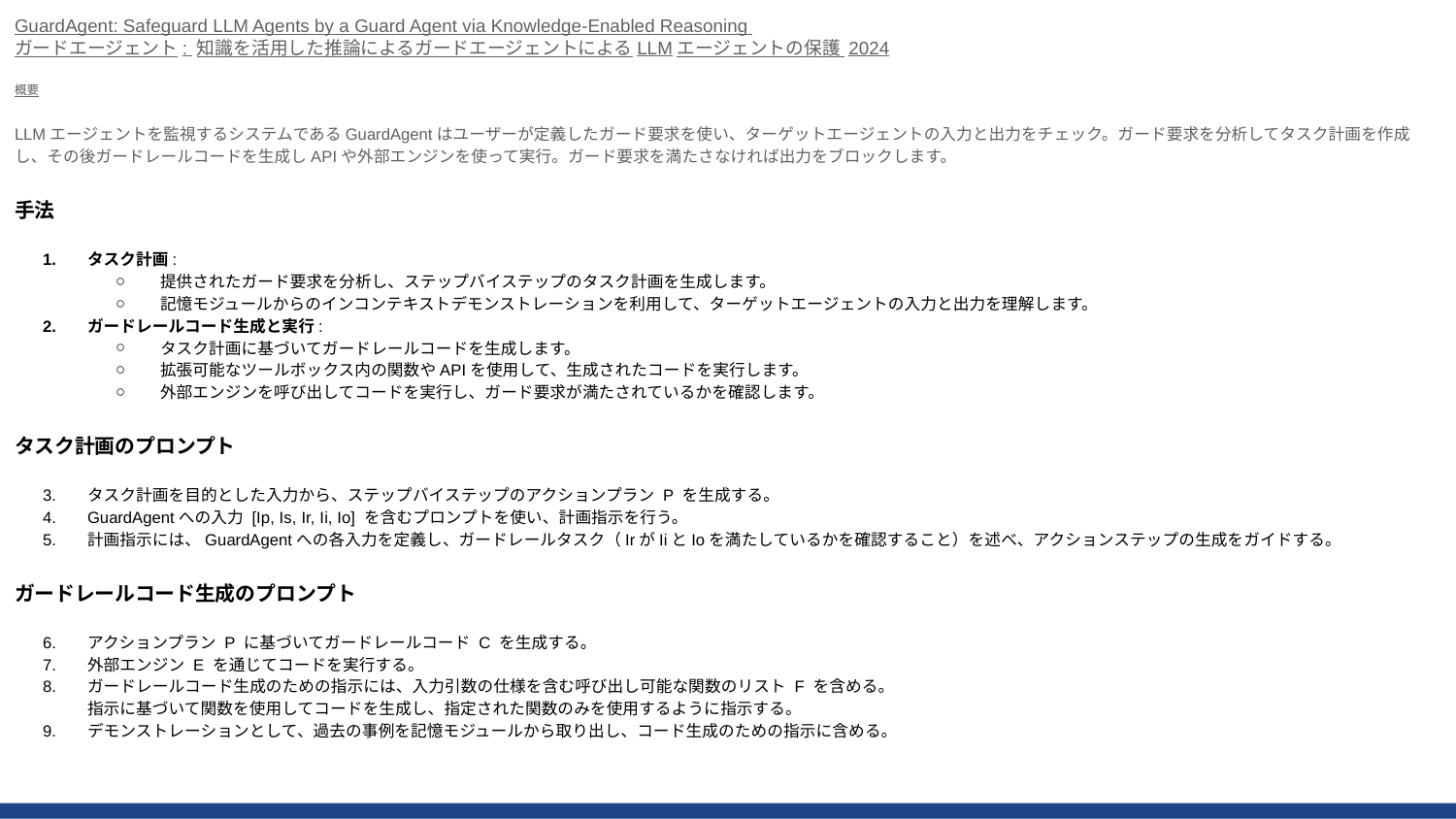

GuardAgent: Safeguard LLM Agents by a Guard Agent via Knowledge-Enabled Reasoning
ガードエージェント: 知識を活用した推論によるガードエージェントによるLLMエージェントの保護 2024
概要
LLMエージェントを監視するシステムであるGuardAgentはユーザーが定義したガード要求を使い、ターゲットエージェントの入力と出力をチェック。ガード要求を分析してタスク計画を作成し、その後ガードレールコードを生成しAPIや外部エンジンを使って実行。ガード要求を満たさなければ出力をブロックします。
手法
タスク計画:
提供されたガード要求を分析し、ステップバイステップのタスク計画を生成します。
記憶モジュールからのインコンテキストデモンストレーションを利用して、ターゲットエージェントの入力と出力を理解します。
ガードレールコード生成と実行:
タスク計画に基づいてガードレールコードを生成します。
拡張可能なツールボックス内の関数やAPIを使用して、生成されたコードを実行します。
外部エンジンを呼び出してコードを実行し、ガード要求が満たされているかを確認します。
タスク計画のプロンプト
タスク計画を目的とした入力から、ステップバイステップのアクションプラン P を生成する。
GuardAgentへの入力 [Ip, Is, Ir, Ii, Io] を含むプロンプトを使い、計画指示を行う。
計画指示には、GuardAgentへの各入力を定義し、ガードレールタスク（IrがIiとIoを満たしているかを確認すること）を述べ、アクションステップの生成をガイドする。
ガードレールコード生成のプロンプト
アクションプラン P に基づいてガードレールコード C を生成する。
外部エンジン E を通じてコードを実行する。
ガードレールコード生成のための指示には、入力引数の仕様を含む呼び出し可能な関数のリスト F を含める。
指示に基づいて関数を使用してコードを生成し、指定された関数のみを使用するように指示する。
デモンストレーションとして、過去の事例を記憶モジュールから取り出し、コード生成のための指示に含める。